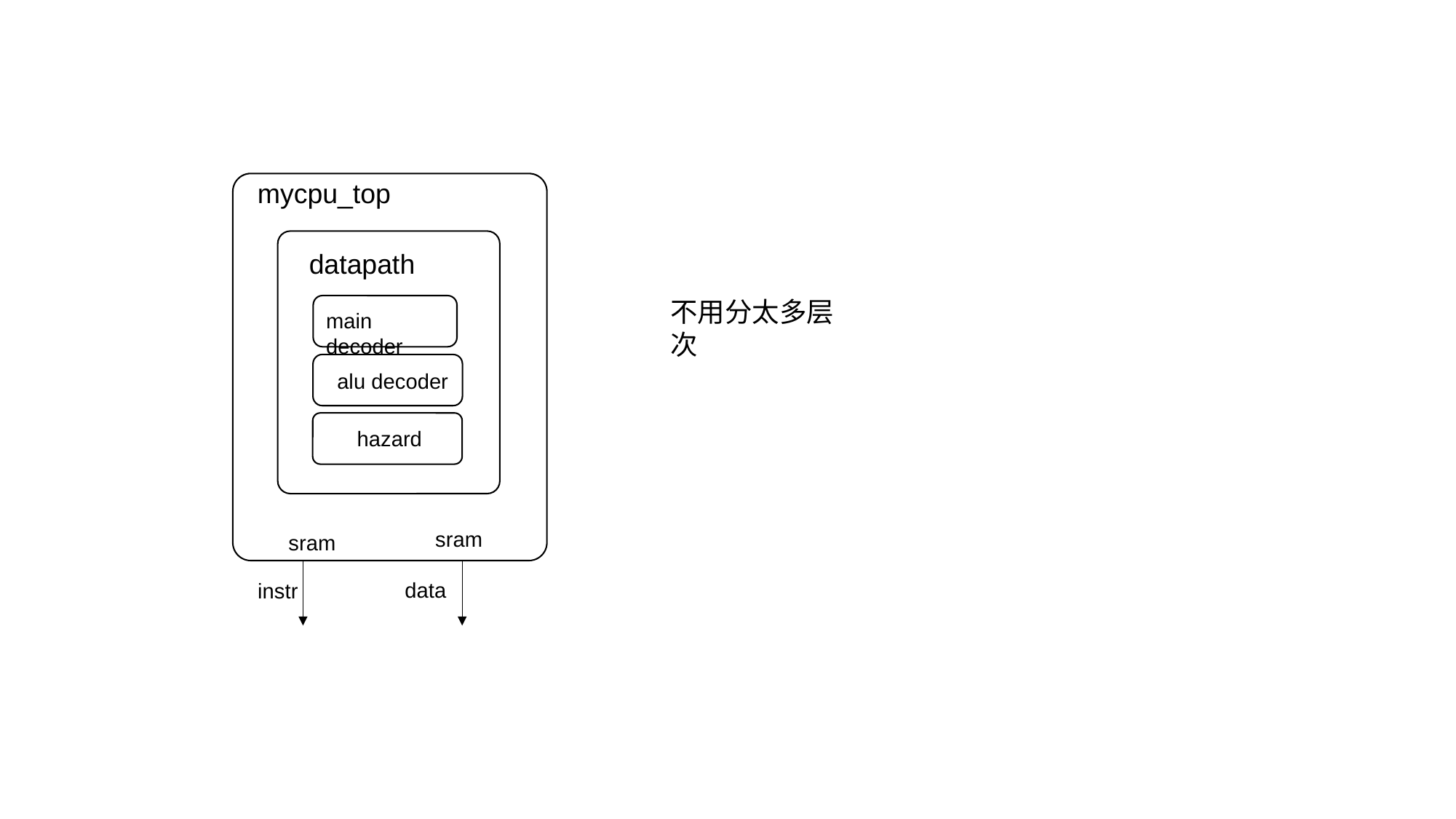

mycpu_top

datapath

main decoder

alu decoder

hazard
sram
sram
data
instr
不用分太多层次